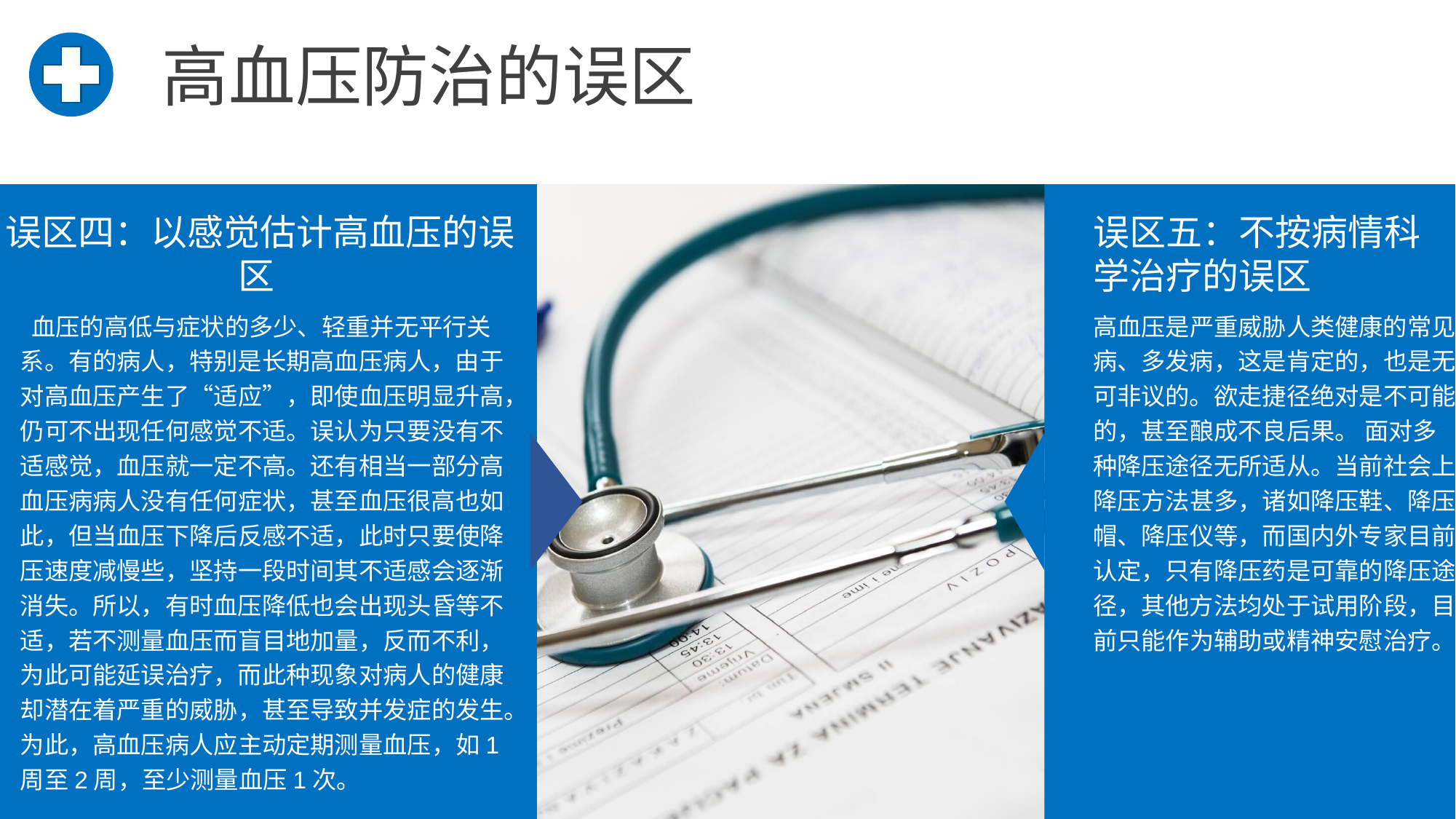

高血压防治的误区

误区四：以感觉估计高血压的误区
误区五：不按病情科学治疗的误区
 血压的高低与症状的多少、轻重并无平行关系。有的病人，特别是长期高血压病人，由于对高血压产生了“适应”，即使血压明显升高，仍可不出现任何感觉不适。误认为只要没有不适感觉，血压就一定不高。还有相当一部分高血压病病人没有任何症状，甚至血压很高也如此，但当血压下降后反感不适，此时只要使降压速度减慢些，坚持一段时间其不适感会逐渐消失。所以，有时血压降低也会出现头昏等不适，若不测量血压而盲目地加量，反而不利，为此可能延误治疗，而此种现象对病人的健康却潜在着严重的威胁，甚至导致并发症的发生。为此，高血压病人应主动定期测量血压，如1周至2周，至少测量血压1次。
高血压是严重威胁人类健康的常见病、多发病，这是肯定的，也是无可非议的。欲走捷径绝对是不可能的，甚至酿成不良后果。 面对多种降压途径无所适从。当前社会上降压方法甚多，诸如降压鞋、降压帽、降压仪等，而国内外专家目前认定，只有降压药是可靠的降压途径，其他方法均处于试用阶段，目前只能作为辅助或精神安慰治疗。